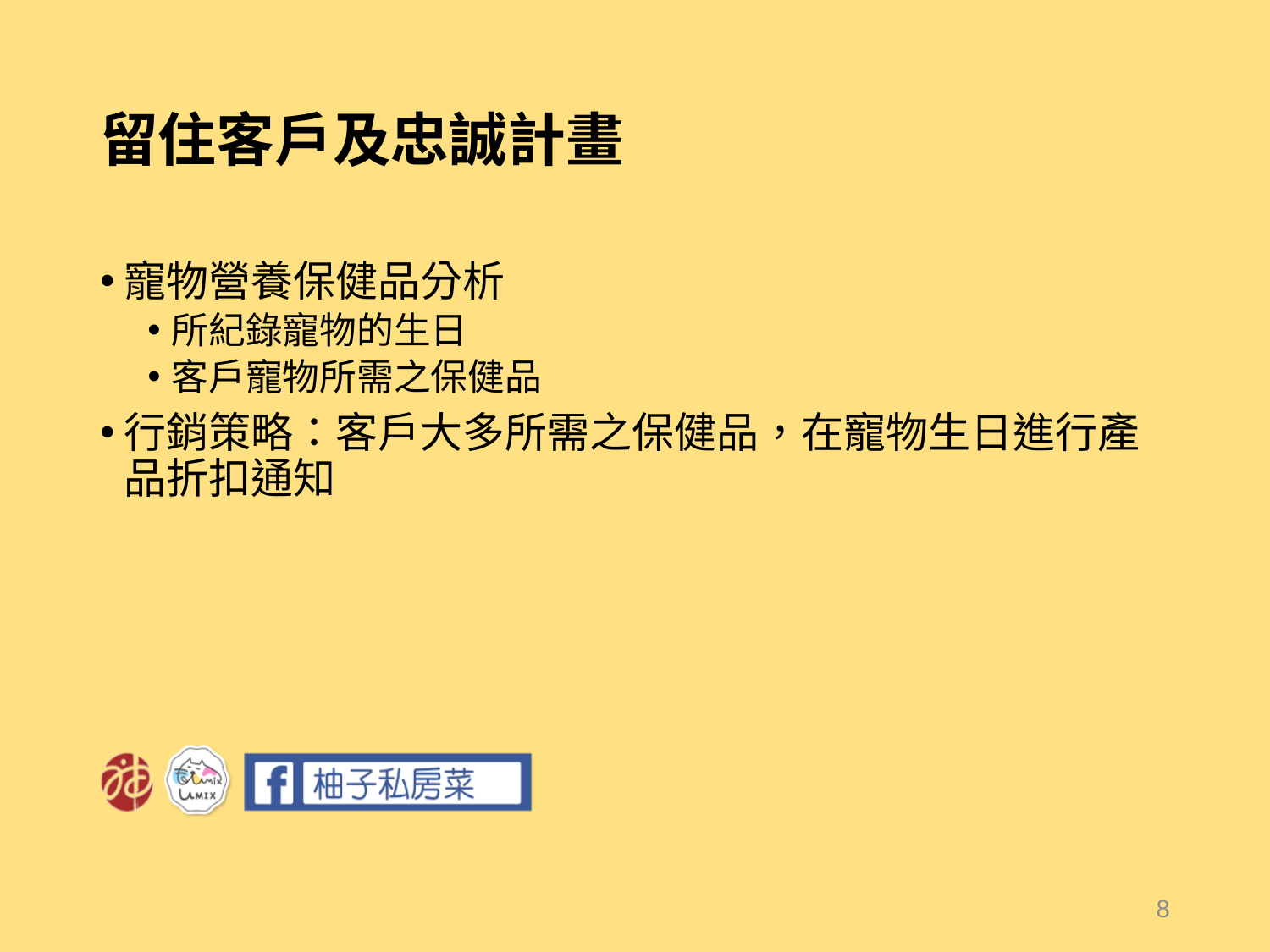

# 留住客戶及忠誠計畫
寵物營養保健品分析
所紀錄寵物的生日
客戶寵物所需之保健品
行銷策略：客戶大多所需之保健品，在寵物生日進行產品折扣通知
8